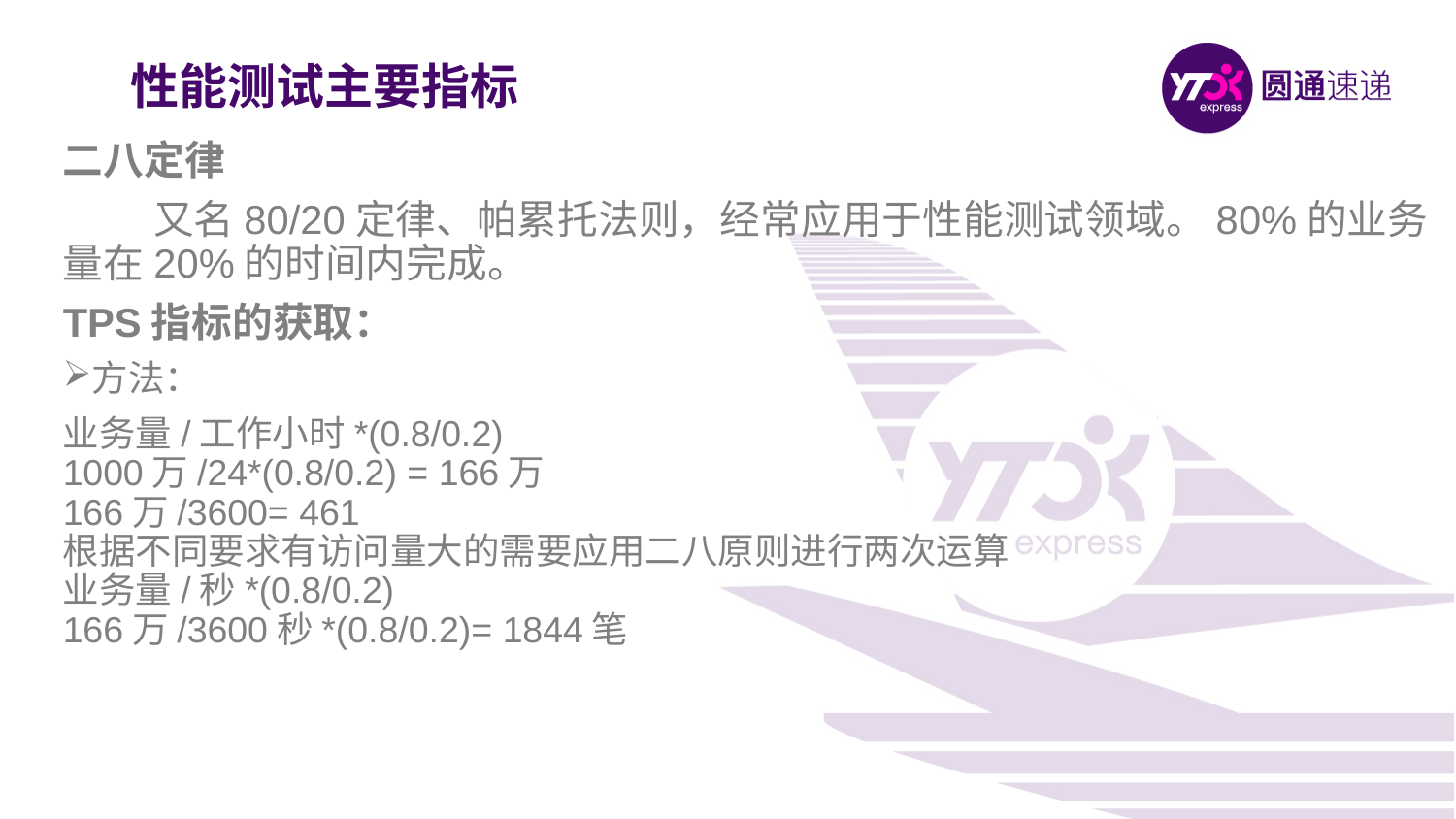

性能测试主要指标
二八定律
         又名80/20定律、帕累托法则，经常应用于性能测试领域。80%的业务量在20%的时间内完成。
TPS指标的获取：
方法：
业务量/工作小时*(0.8/0.2) 
1000万/24*(0.8/0.2) = 166万
166万/3600= 461
根据不同要求有访问量大的需要应用二八原则进行两次运算
业务量/秒*(0.8/0.2) 
166万/3600秒*(0.8/0.2)= 1844笔